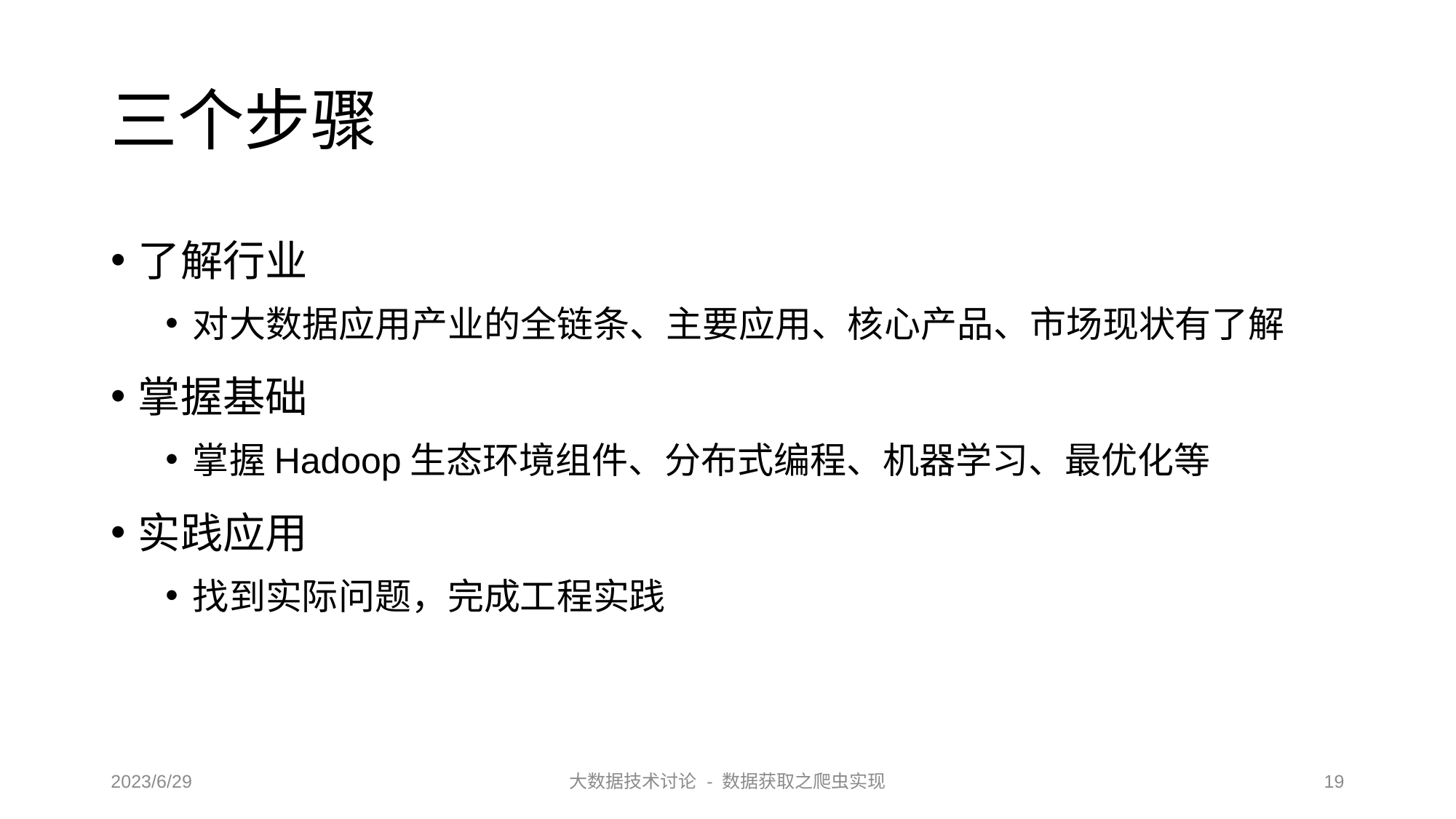

# 三个步骤
了解行业
对大数据应用产业的全链条、主要应用、核心产品、市场现状有了解
掌握基础
掌握Hadoop生态环境组件、分布式编程、机器学习、最优化等
实践应用
找到实际问题，完成工程实践

2023/6/29
大数据技术讨论 - 数据获取之爬虫实现
19